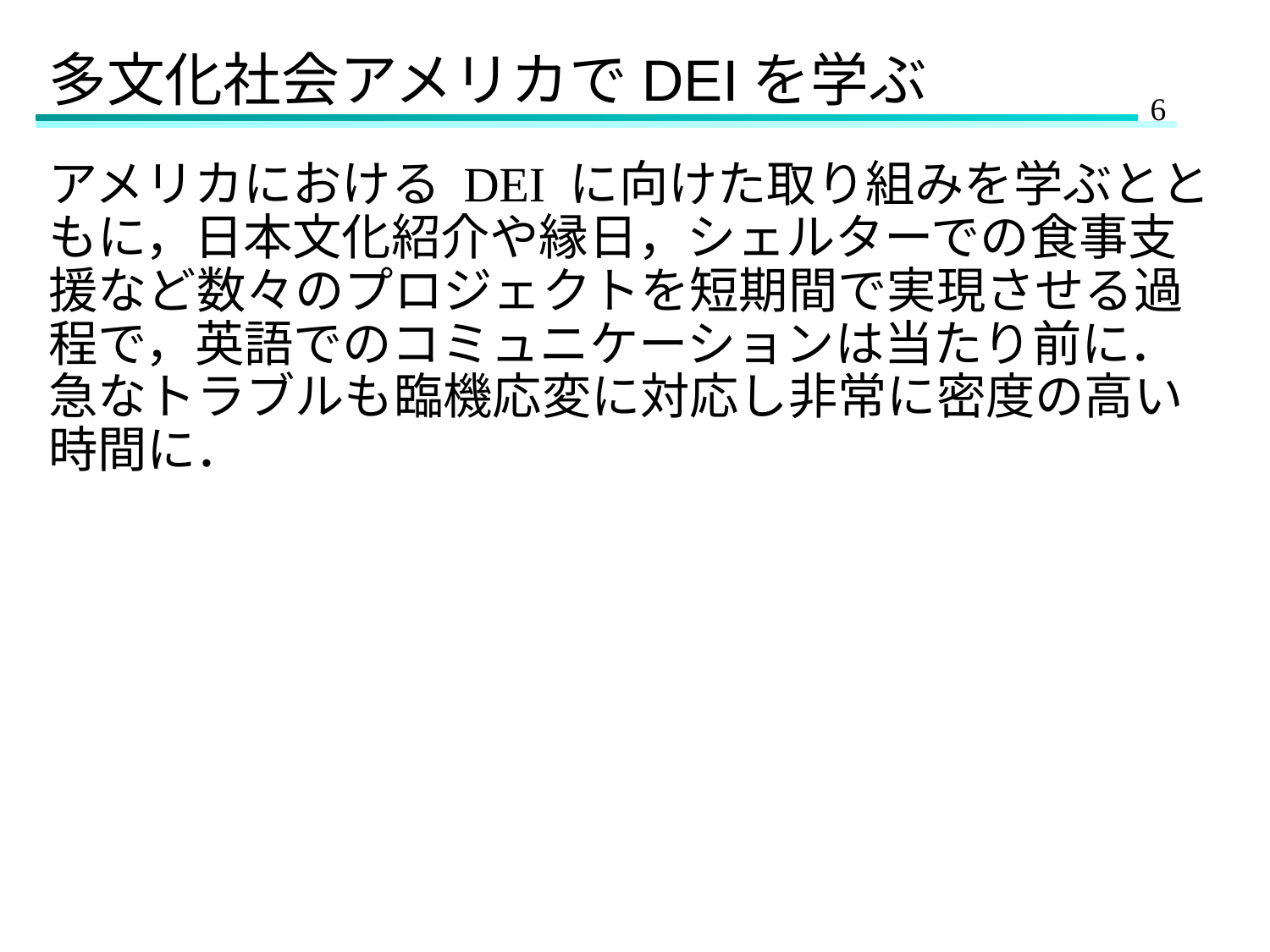

# 多文化社会アメリカでDEIを学ぶ
アメリカにおける DEI に向けた取り組みを学ぶとともに，日本文化紹介や縁日，シェルターでの食事支援など数々のプロジェクトを短期間で実現させる過程で，英語でのコミュニケーションは当たり前に．急なトラブルも臨機応変に対応し非常に密度の高い時間に．